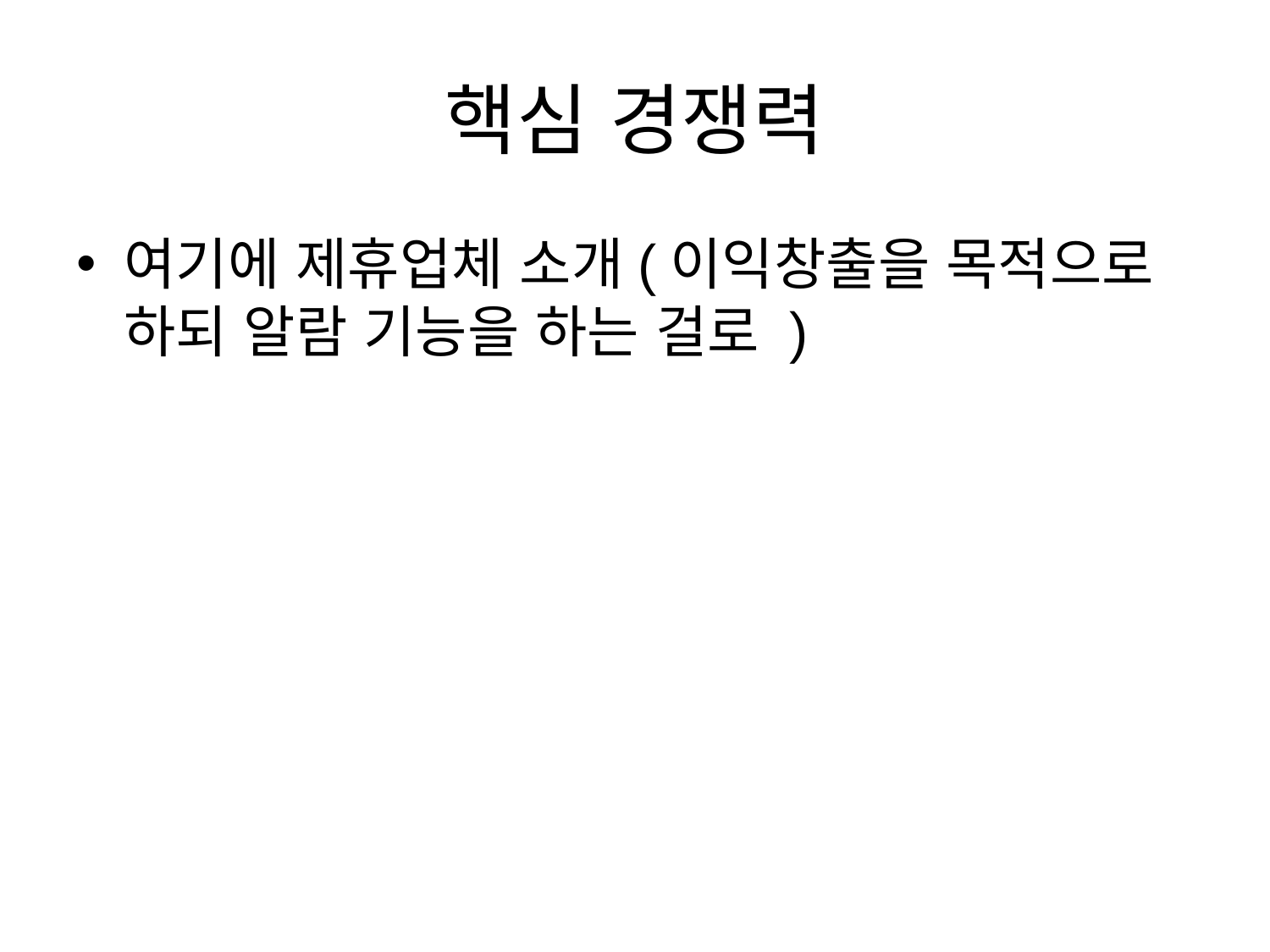

# 핵심 경쟁력
여기에 제휴업체 소개(이익창출을 목적으로 하되 알람 기능을 하는 걸로 )